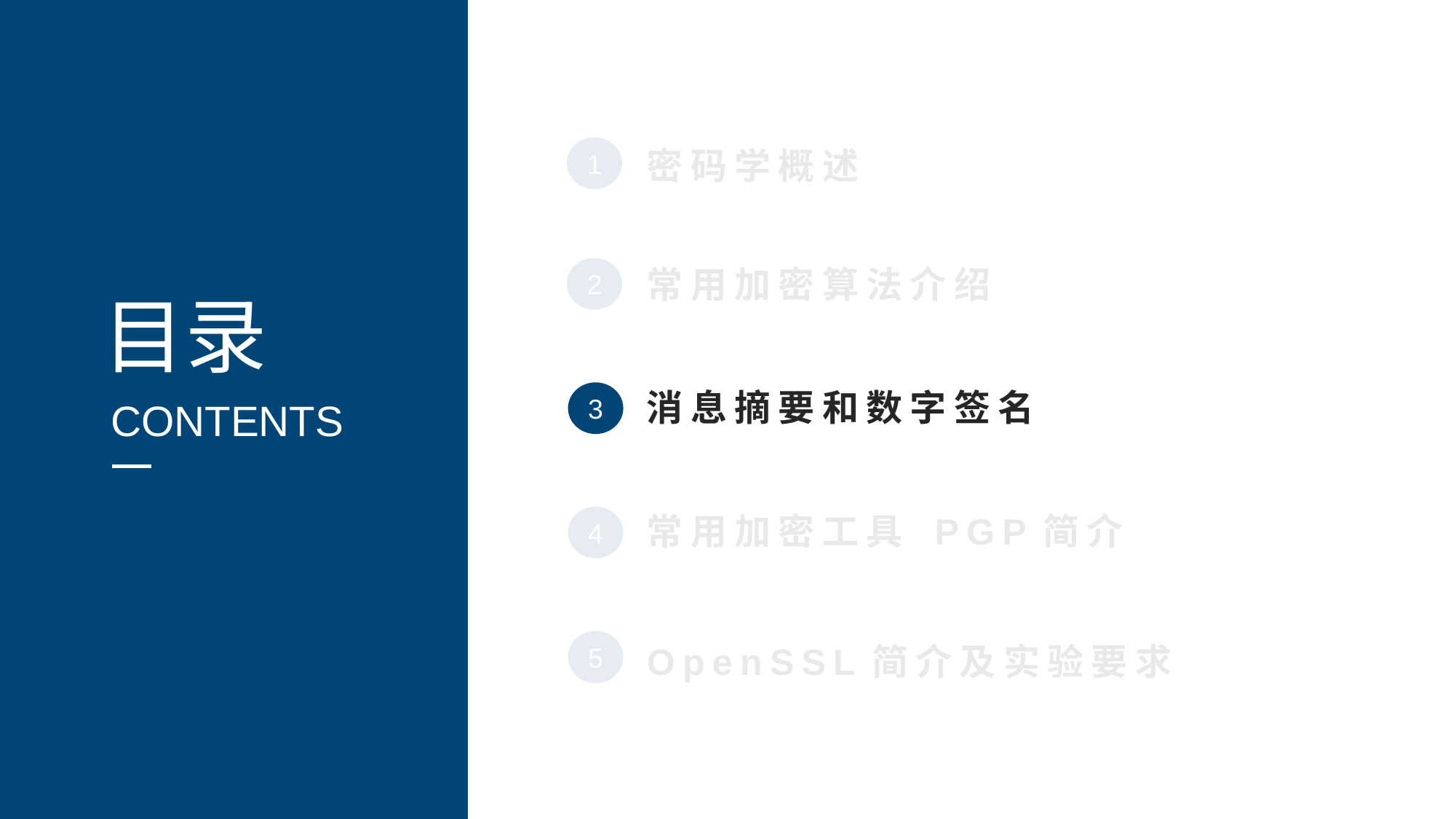

1
密码学概述
常用加密算法介绍
2
目录
CONTENTS
消息摘要和数字签名

3

常用加密工具 PGP简介
4
5
OpenSSL简介及实验要求